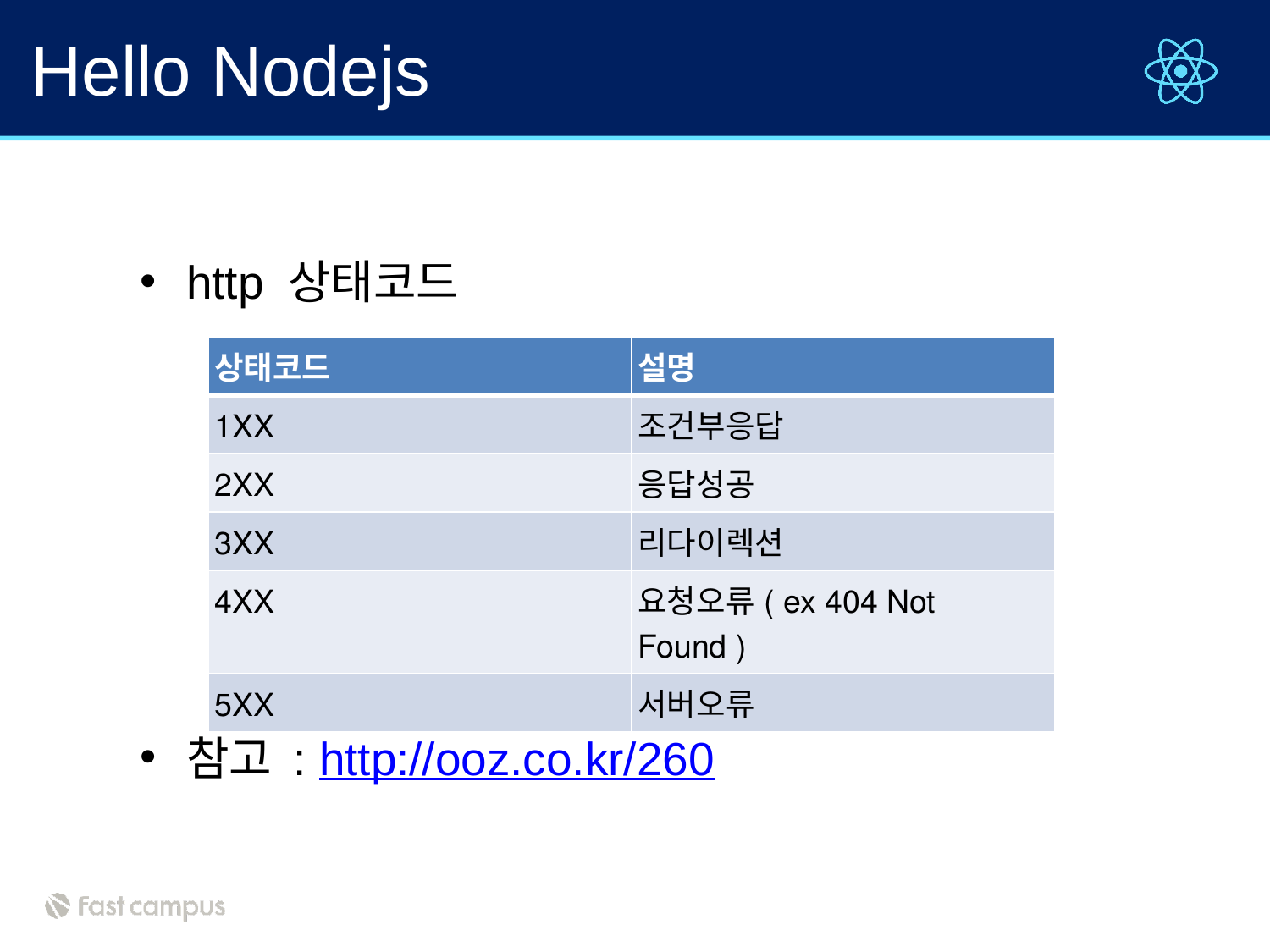

# Hello Nodejs
http 상태코드

참고 : http://ooz.co.kr/260
| 상태코드 | 설명 |
| --- | --- |
| 1XX | 조건부응답 |
| 2XX | 응답성공 |
| 3XX | 리다이렉션 |
| 4XX | 요청오류( ex 404 Not Found ) |
| 5XX | 서버오류 |